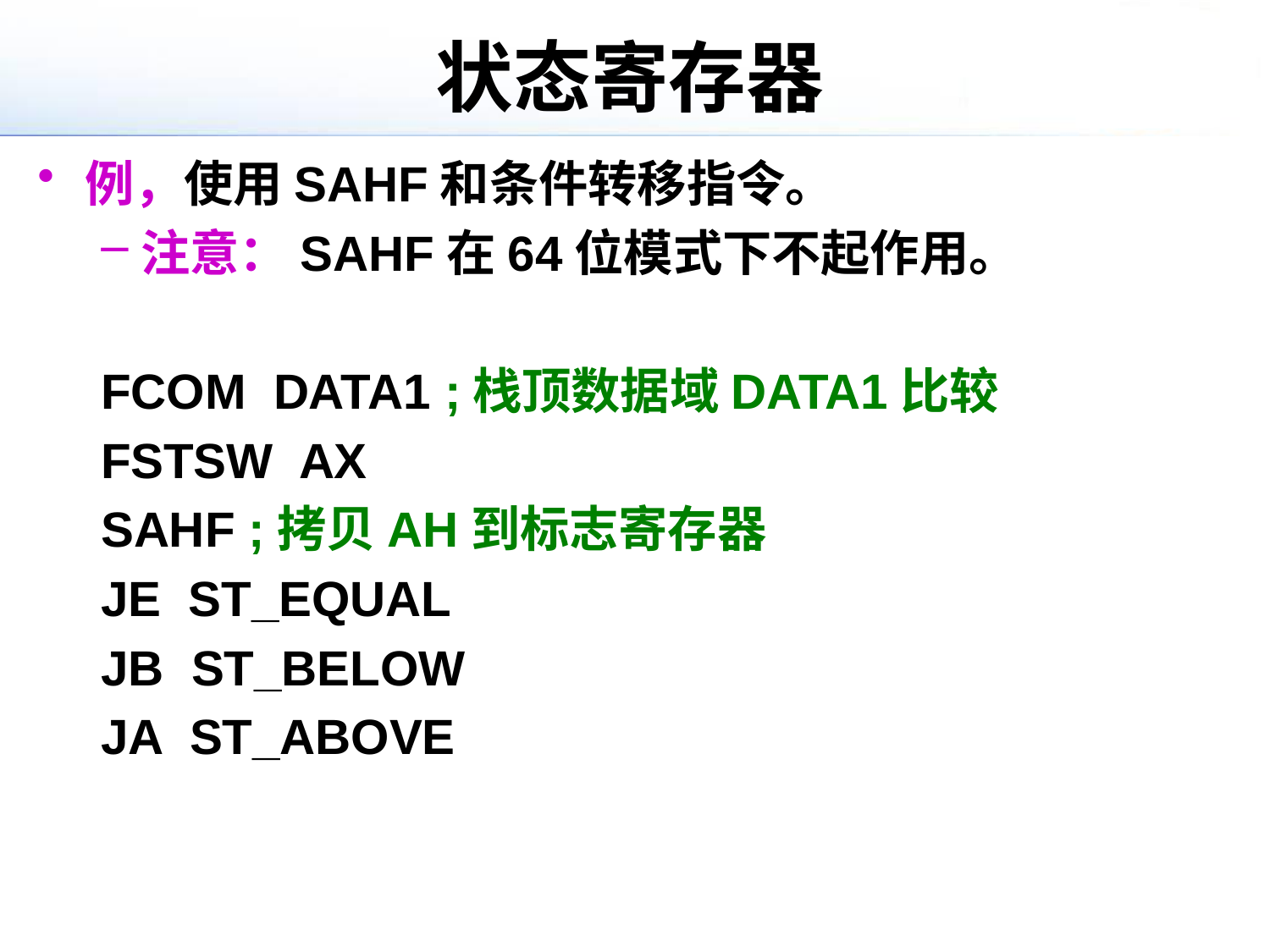

# 状态寄存器
例，使用SAHF和条件转移指令。
注意：SAHF在64位模式下不起作用。

FCOM  DATA1 ;栈顶数据域DATA1比较
FSTSW  AX
SAHF ;拷贝AH到标志寄存器
JE  ST_EQUAL
JB  ST_BELOW
JA  ST_ABOVE